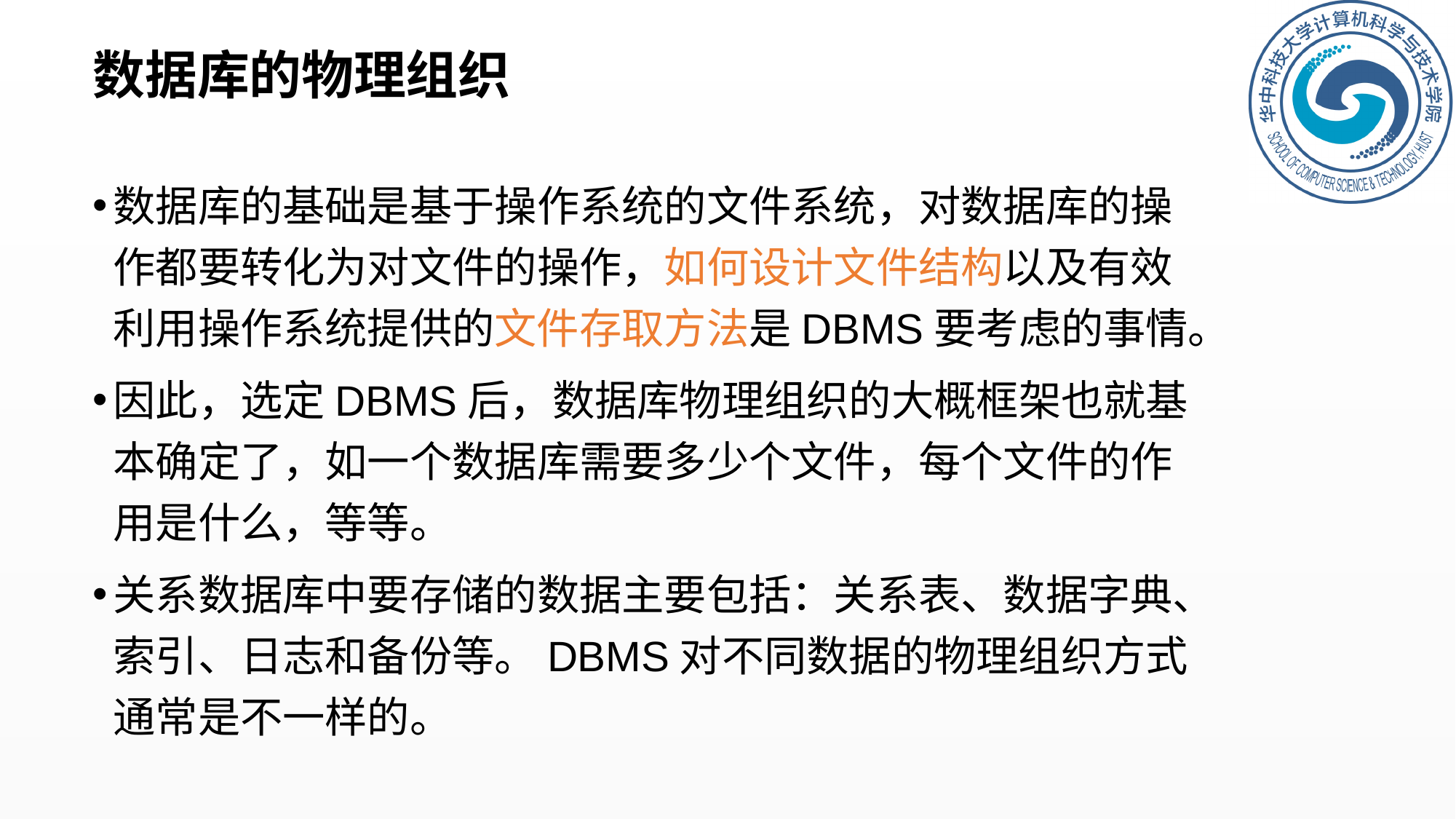

# 数据库的物理组织
数据库的基础是基于操作系统的文件系统，对数据库的操作都要转化为对文件的操作，如何设计文件结构以及有效利用操作系统提供的文件存取方法是DBMS要考虑的事情。
因此，选定DBMS后，数据库物理组织的大概框架也就基本确定了，如一个数据库需要多少个文件，每个文件的作用是什么，等等。
关系数据库中要存储的数据主要包括：关系表、数据字典、索引、日志和备份等。DBMS对不同数据的物理组织方式通常是不一样的。